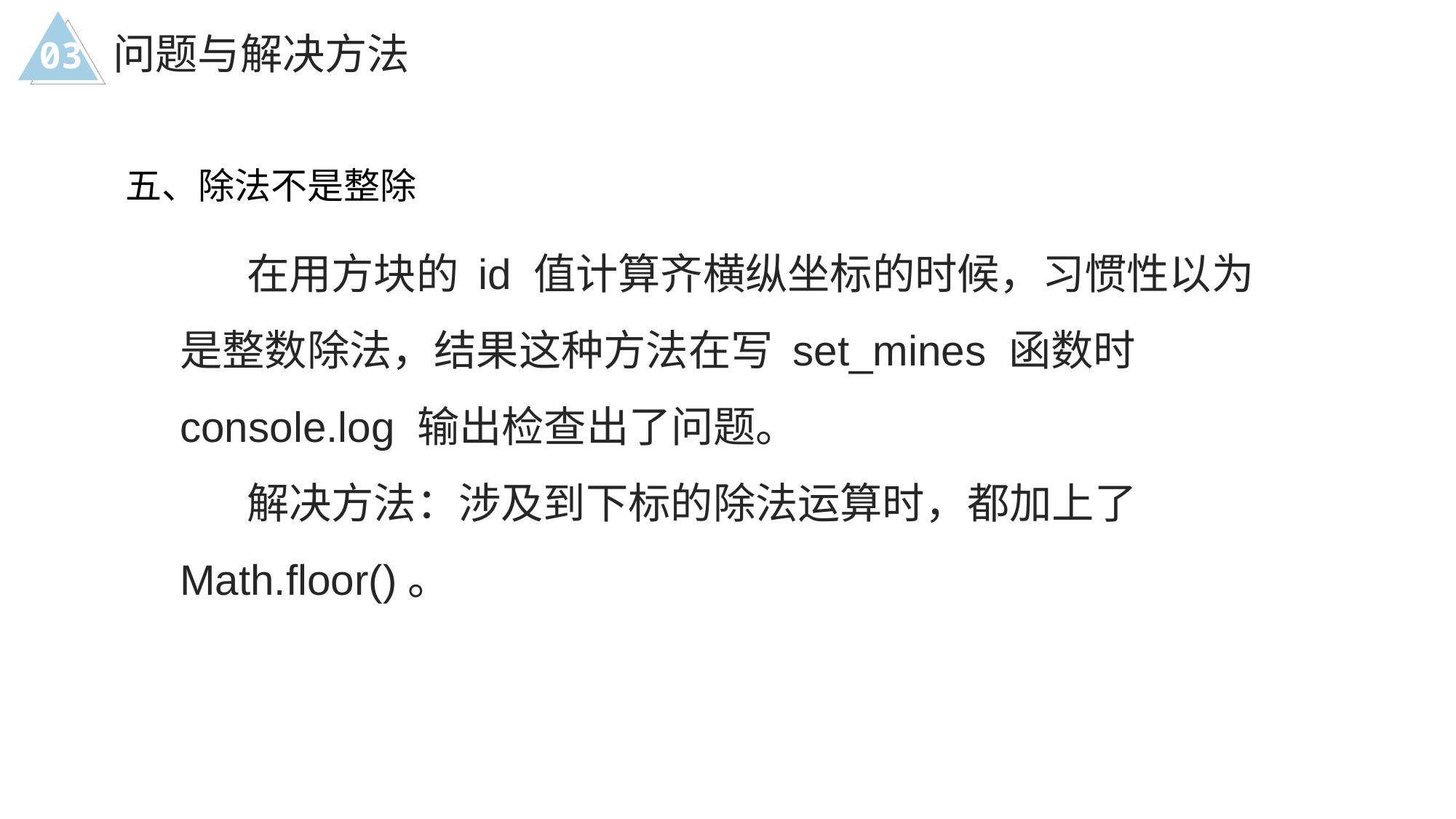

问题与解决方法
03
五、除法不是整除
      在用方块的 id 值计算齐横纵坐标的时候，习惯性以为是整数除法，结果这种方法在写 set_mines 函数时console.log 输出检查出了问题。
      解决方法：涉及到下标的除法运算时，都加上了 Math.floor()。